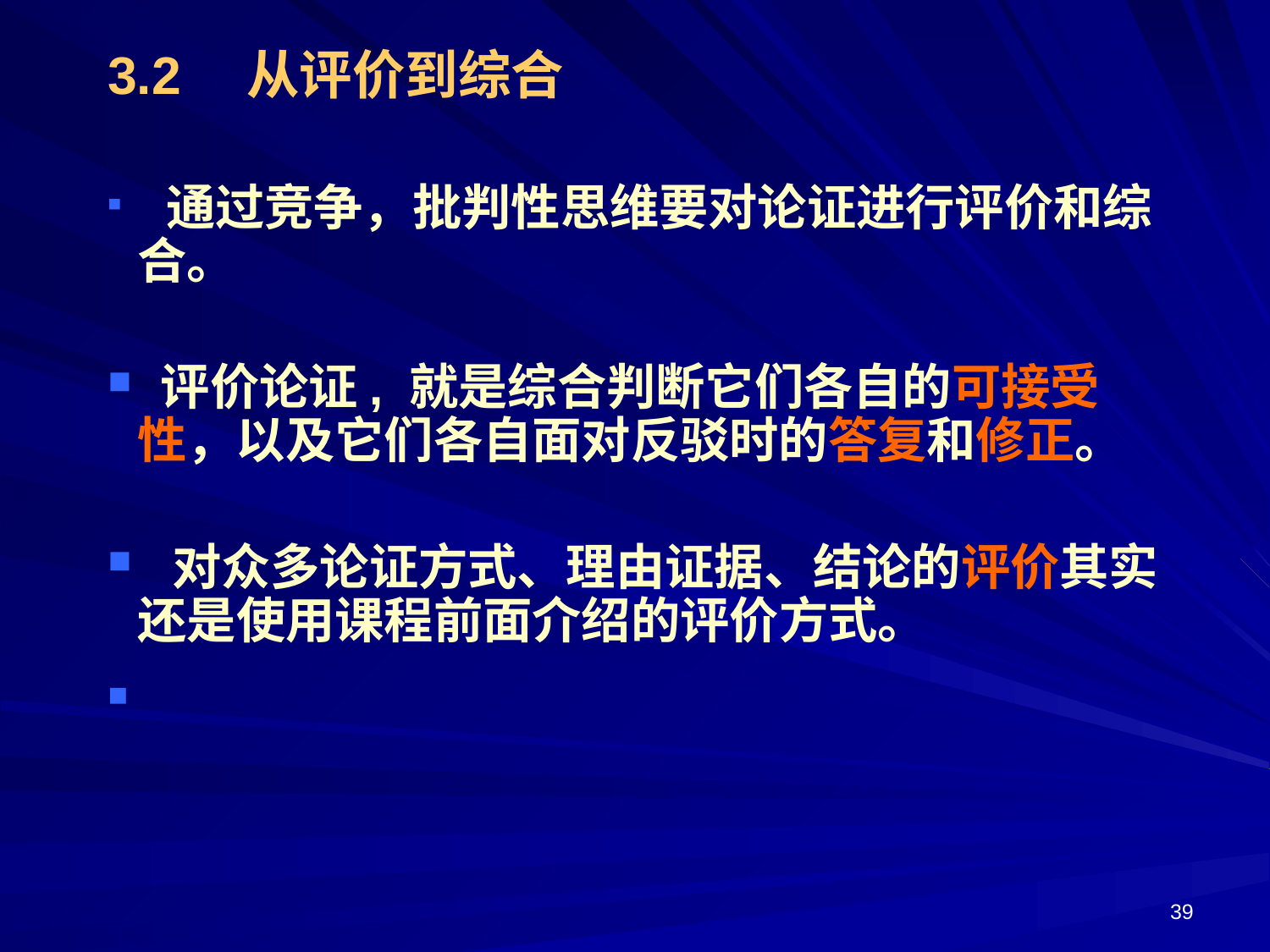

3.2　从评价到综合

　通过竞争，批判性思维要对论证进行评价和综合。

 评价论证, 就是综合判断它们各自的可接受性，以及它们各自面对反驳时的答复和修正。

  对众多论证方式、理由证据、结论的评价其实还是使用课程前面介绍的评价方式。

39